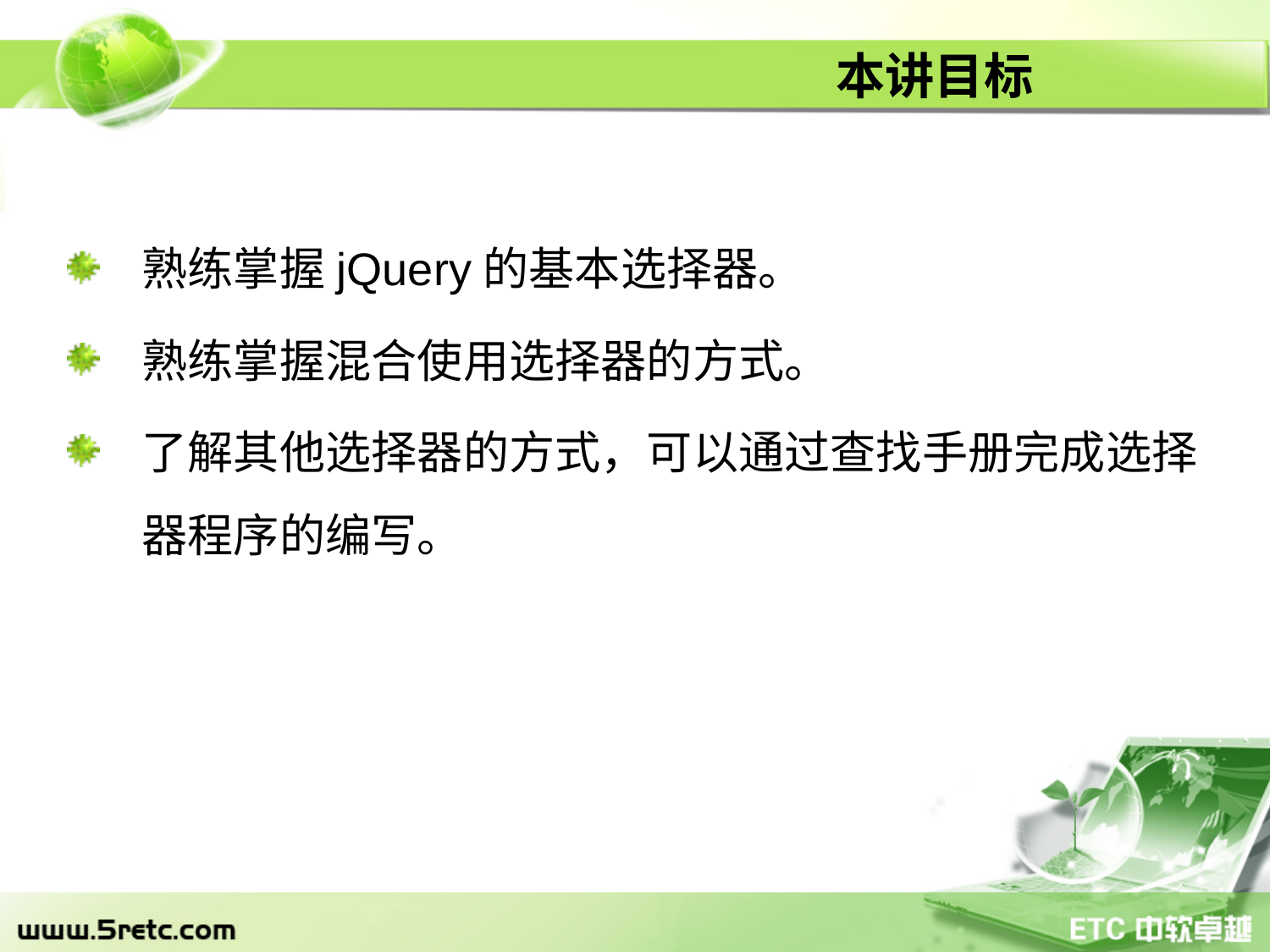

# 本讲目标
熟练掌握jQuery的基本选择器。
熟练掌握混合使用选择器的方式。
了解其他选择器的方式，可以通过查找手册完成选择器程序的编写。